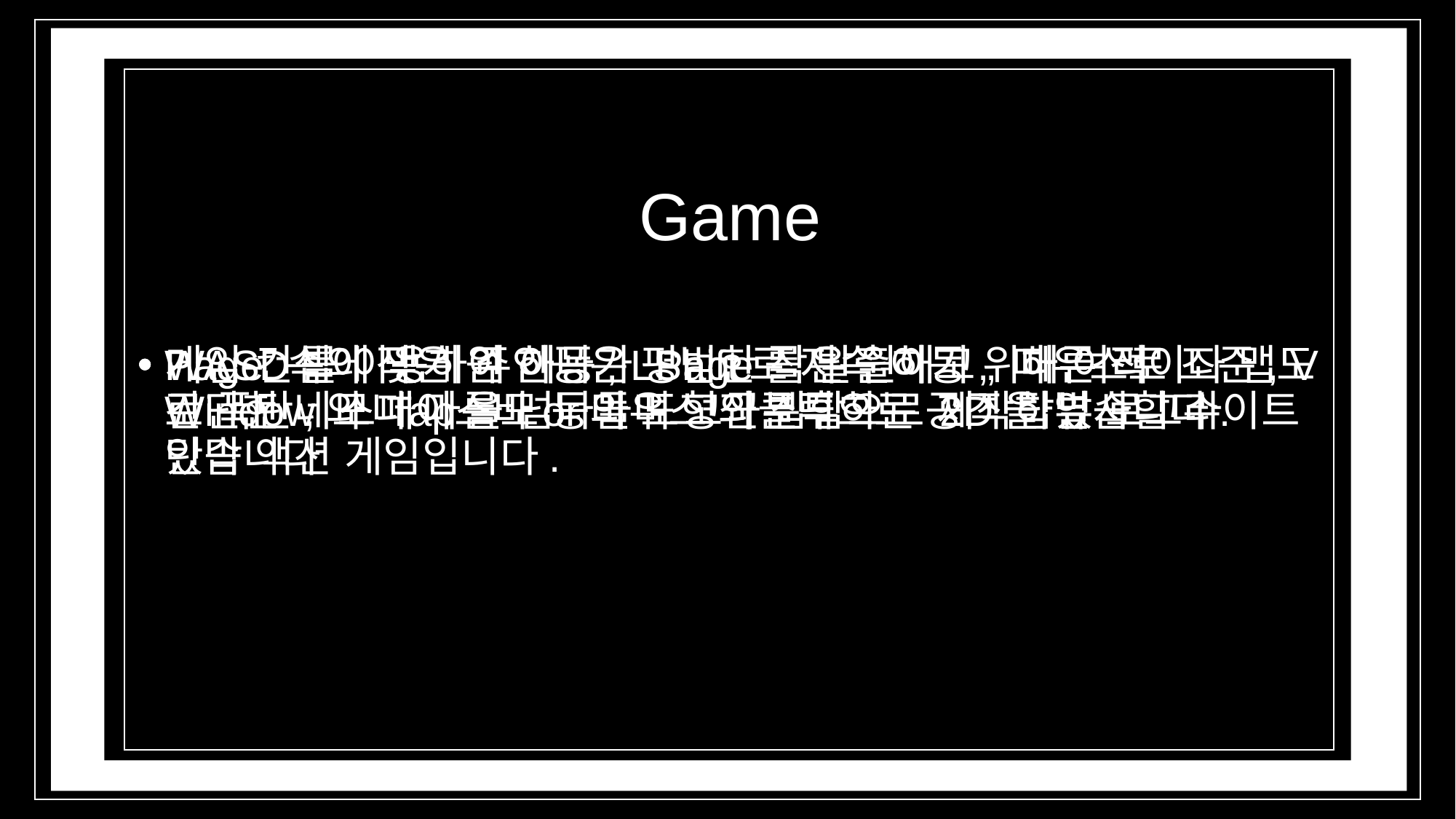

#

Game

게임 컨셉에 맞게 주인공은 평범한 작은 원이고, 다른 적이나 맵도 간단한 네모나 마름모 등의 도형의 집합으로 제작하였습니다.
Page 속의 작은 원 하나가 Page를 탈출하기 위해 여러 Window와 Tap을 넘나들며 고군분투하는 2D 탑뷰 로그라이트 탄막 액션 게임입니다.
WASD를 이용하여 이동, LShift로 저속 이동, 마우스로 조준, V로 폭탄, 스페이스바or마우스 좌클릭으로 공격을 발사할 수 있습니다